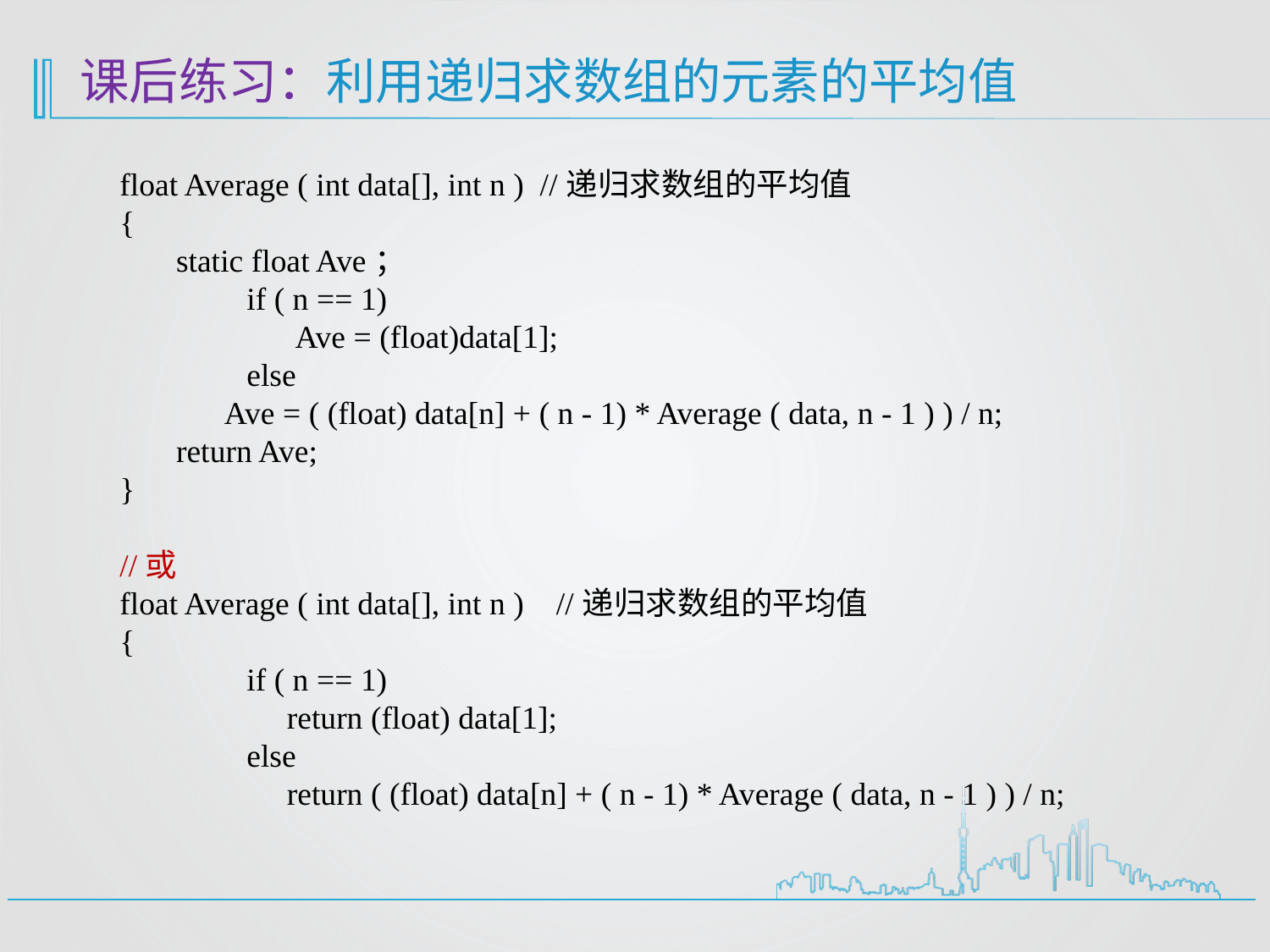

# 课后练习：利用递归求数组的元素的平均值
float Average ( int data[], int n )  //递归求数组的平均值
{
       static float Ave；
	if ( n == 1)
	      Ave = (float)data[1];
	else
             Ave = ( (float) data[n] + ( n - 1) * Average ( data, n - 1 ) ) / n;
       return Ave;
}

//或
float Average ( int data[], int n )    //递归求数组的平均值
{
	if ( n == 1)
	     return (float) data[1];
	else
	     return ( (float) data[n] + ( n - 1) * Average ( data, n - 1 ) ) / n;